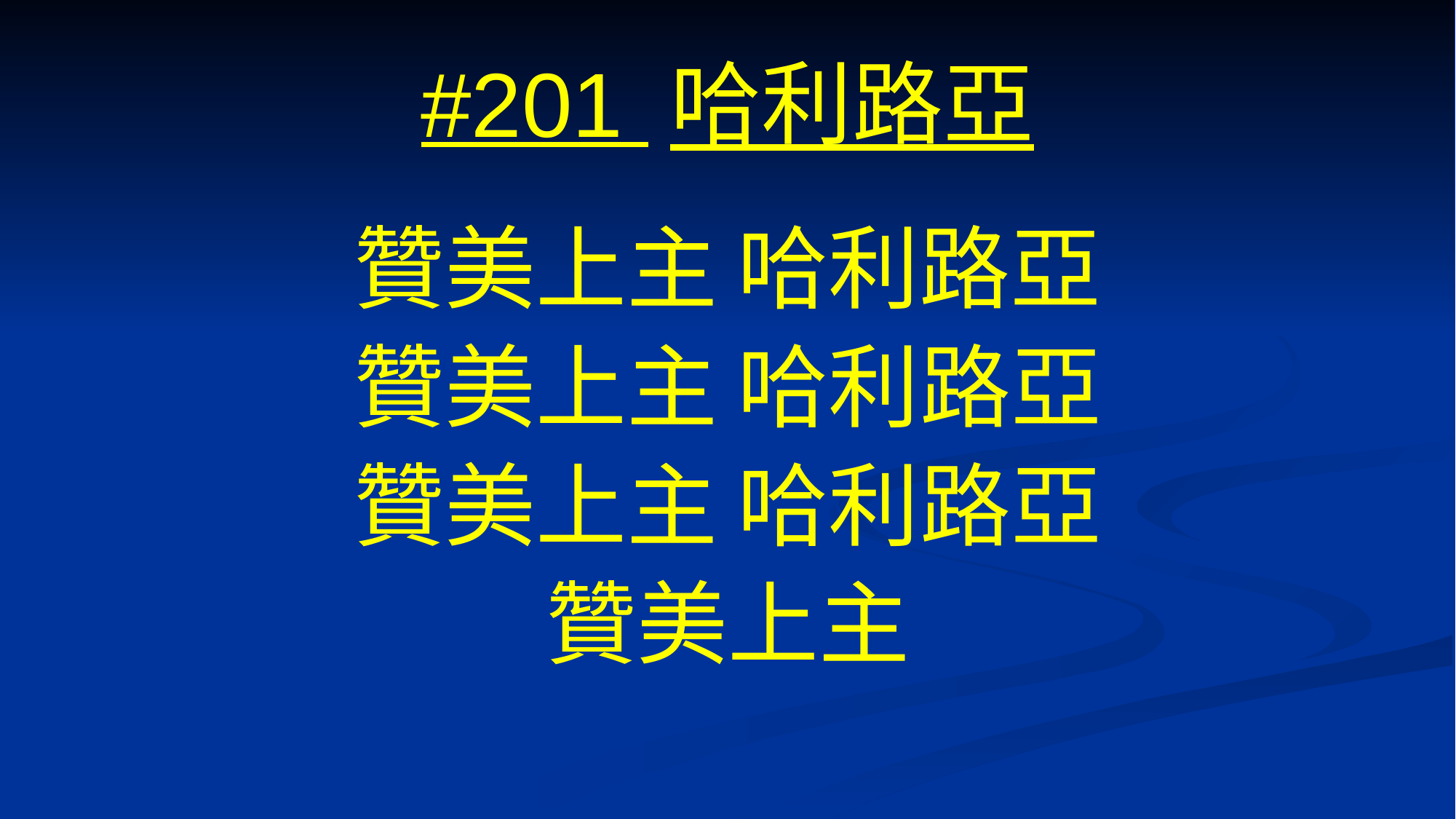

# #201 哈利路亞
贊美上主 哈利路亞
贊美上主 哈利路亞
贊美上主 哈利路亞
贊美上主